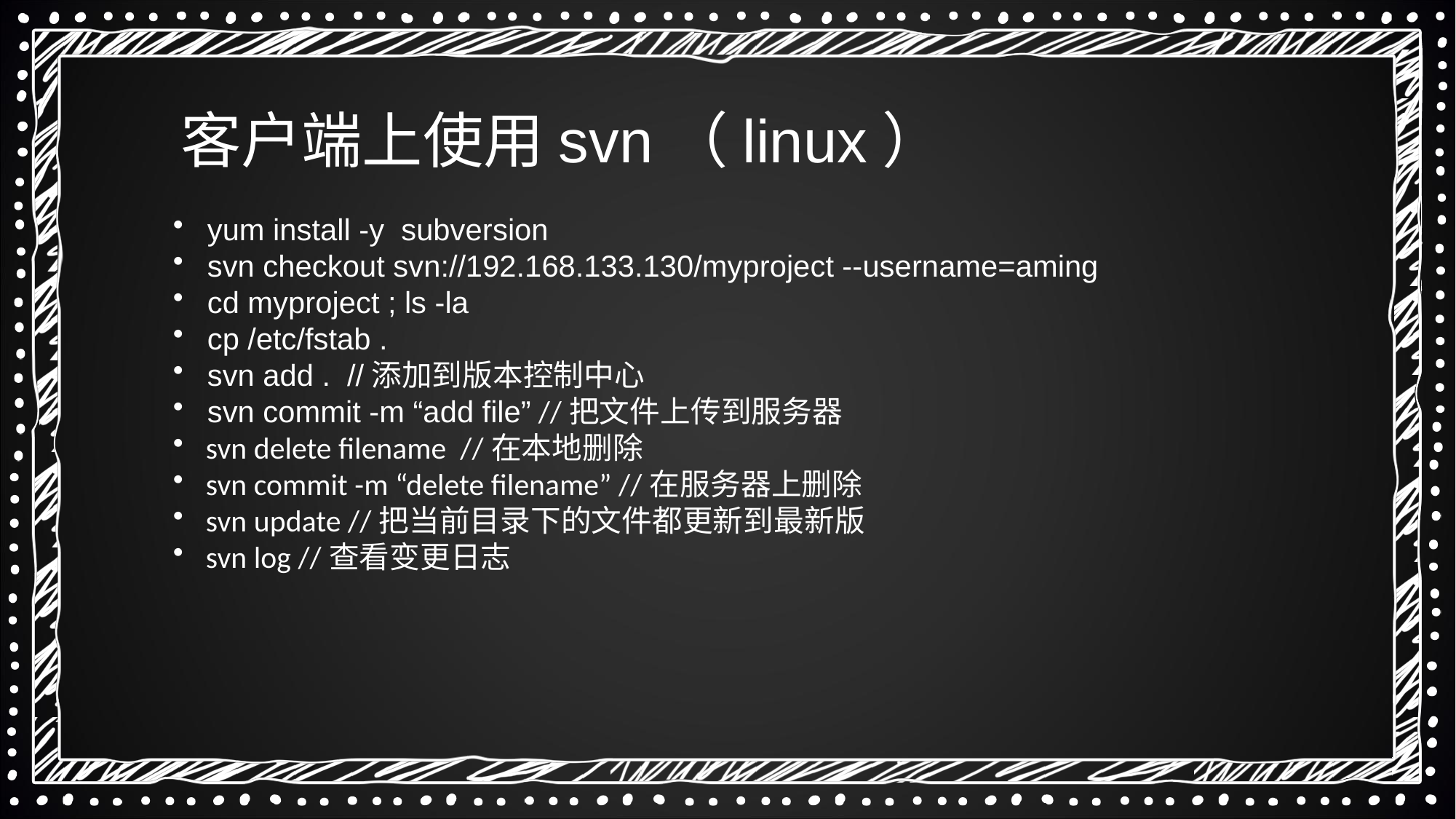

客户端上使用svn（linux）
 yum install -y  subversion
 svn checkout svn://192.168.133.130/myproject --username=aming
 cd myproject ; ls -la
 cp /etc/fstab .
 svn add .  //添加到版本控制中心
 svn commit -m “add file” //把文件上传到服务器
 svn delete filename  //在本地删除
 svn commit -m “delete filename” //在服务器上删除
 svn update //把当前目录下的文件都更新到最新版
 svn log //查看变更日志